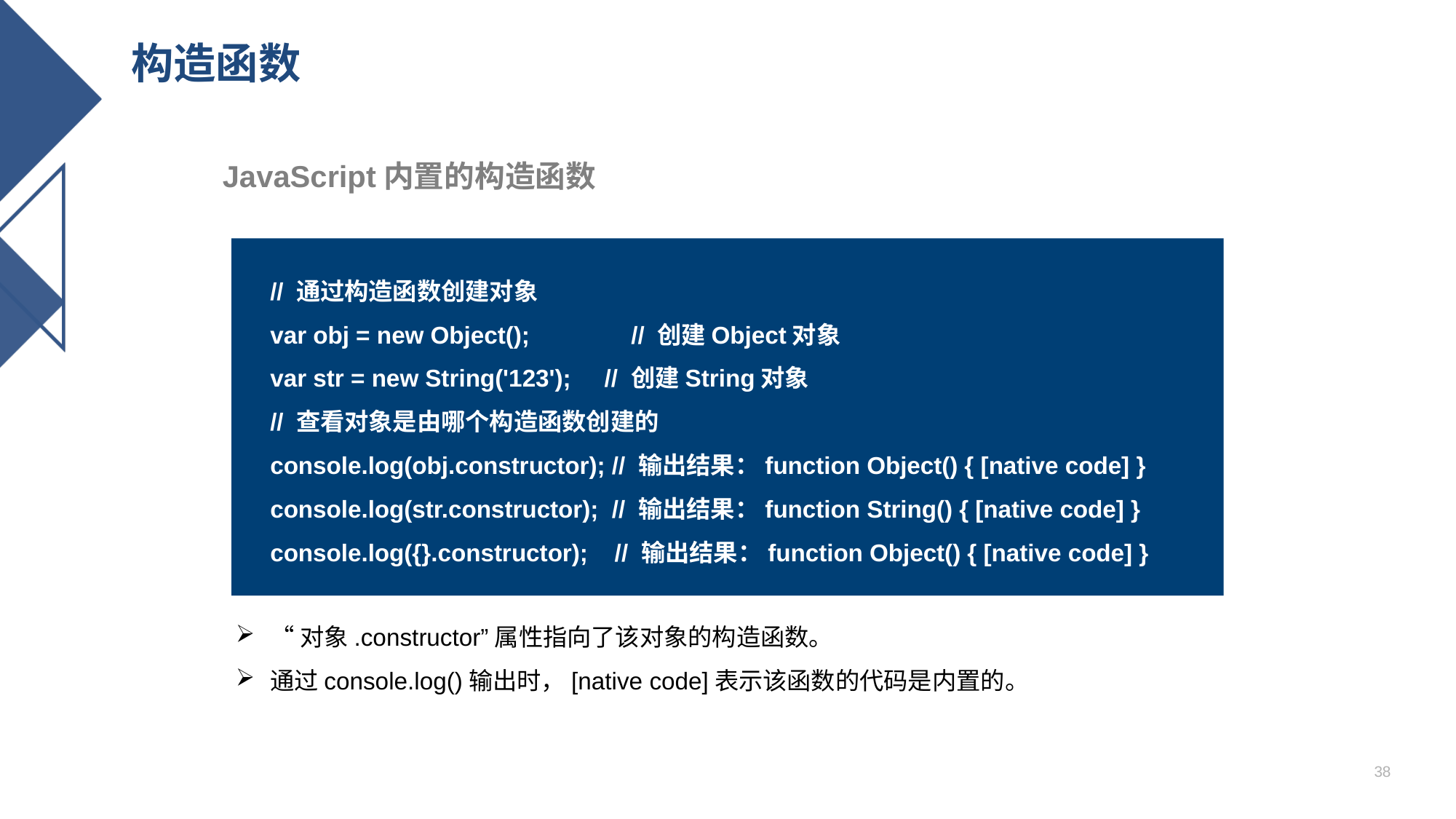

# 构造函数
JavaScript内置的构造函数

// 通过构造函数创建对象
var obj = new Object();	     // 创建Object对象
var str = new String('123');     // 创建String对象
// 查看对象是由哪个构造函数创建的
console.log(obj.constructor); // 输出结果：function Object() { [native code] }
console.log(str.constructor);  // 输出结果：function String() { [native code] }
console.log({}.constructor);    // 输出结果：function Object() { [native code] }
“对象.constructor”属性指向了该对象的构造函数。
通过console.log()输出时，[native code]表示该函数的代码是内置的。
38